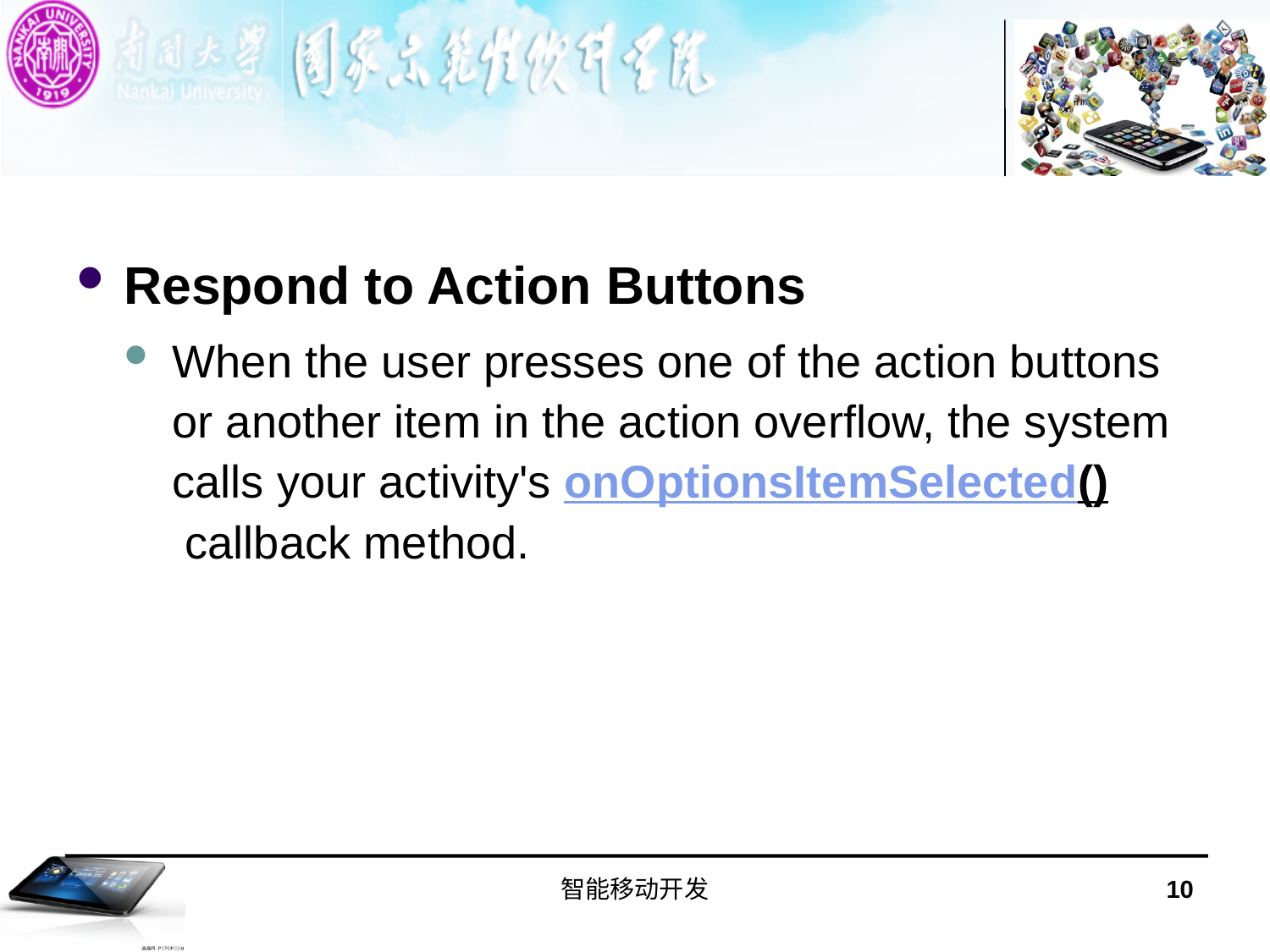

#
Respond to Action Buttons
When the user presses one of the action buttons or another item in the action overflow, the system calls your activity's onOptionsItemSelected() callback method.
智能移动开发
10